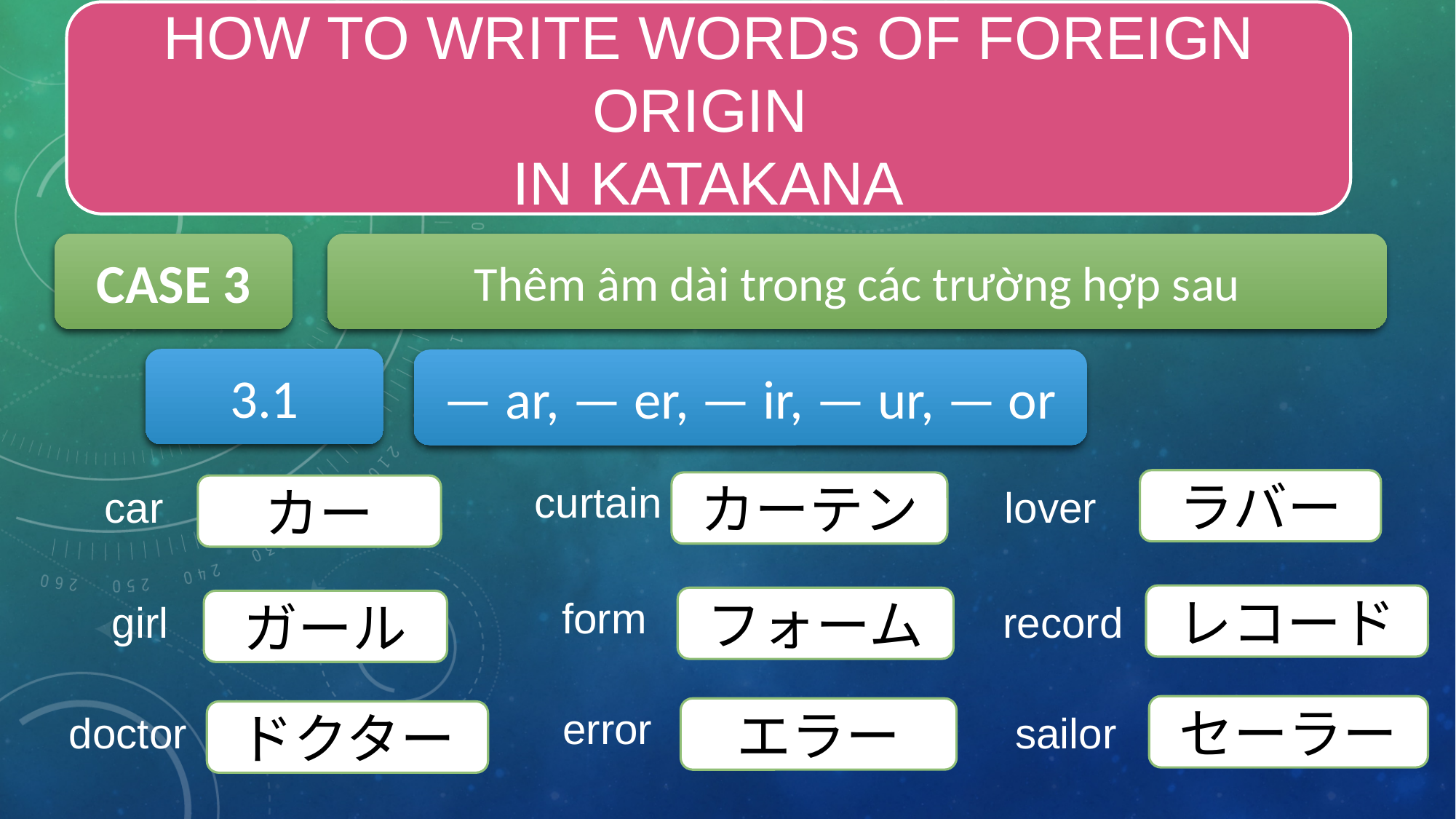

HOW TO WRITE WORDs OF FOREIGN ORIGIN
IN KATAKANA
CASE 3
Thêm âm dài trong các trường hợp sau
3.1
— ar, — er, — ir, — ur, — or
curtain
car
lover
ラバー
カーテン
カー
form
girl
record
レコード
フォーム
ガール
error
doctor
sailor
セーラー
エラー
ドクター